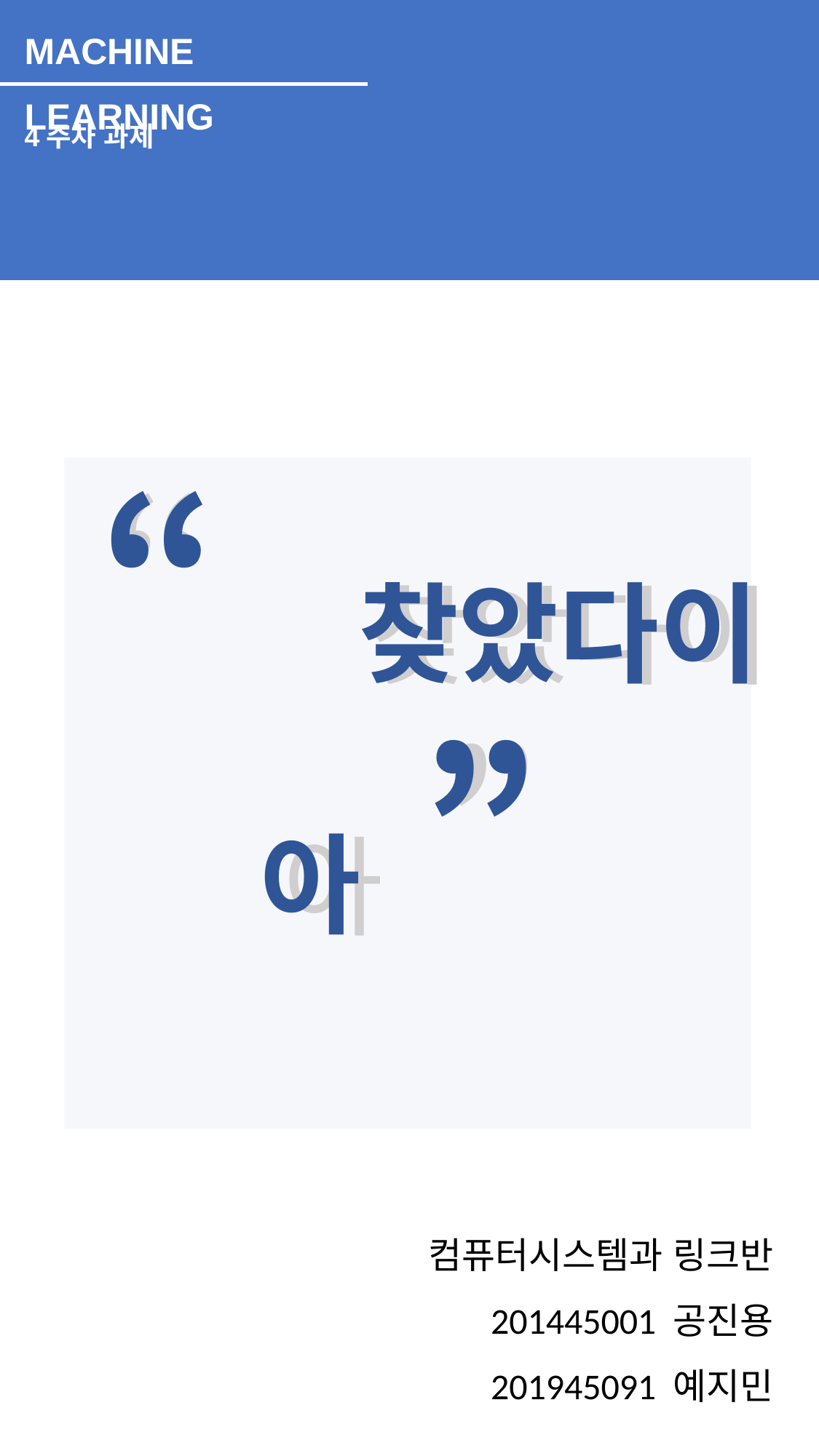

MACHINE LEARNING
4주차 과제

“찾았다이아 ”
“찾았다이아 ”
컴퓨터시스템과 링크반
201445001 공진용
201945091 예지민